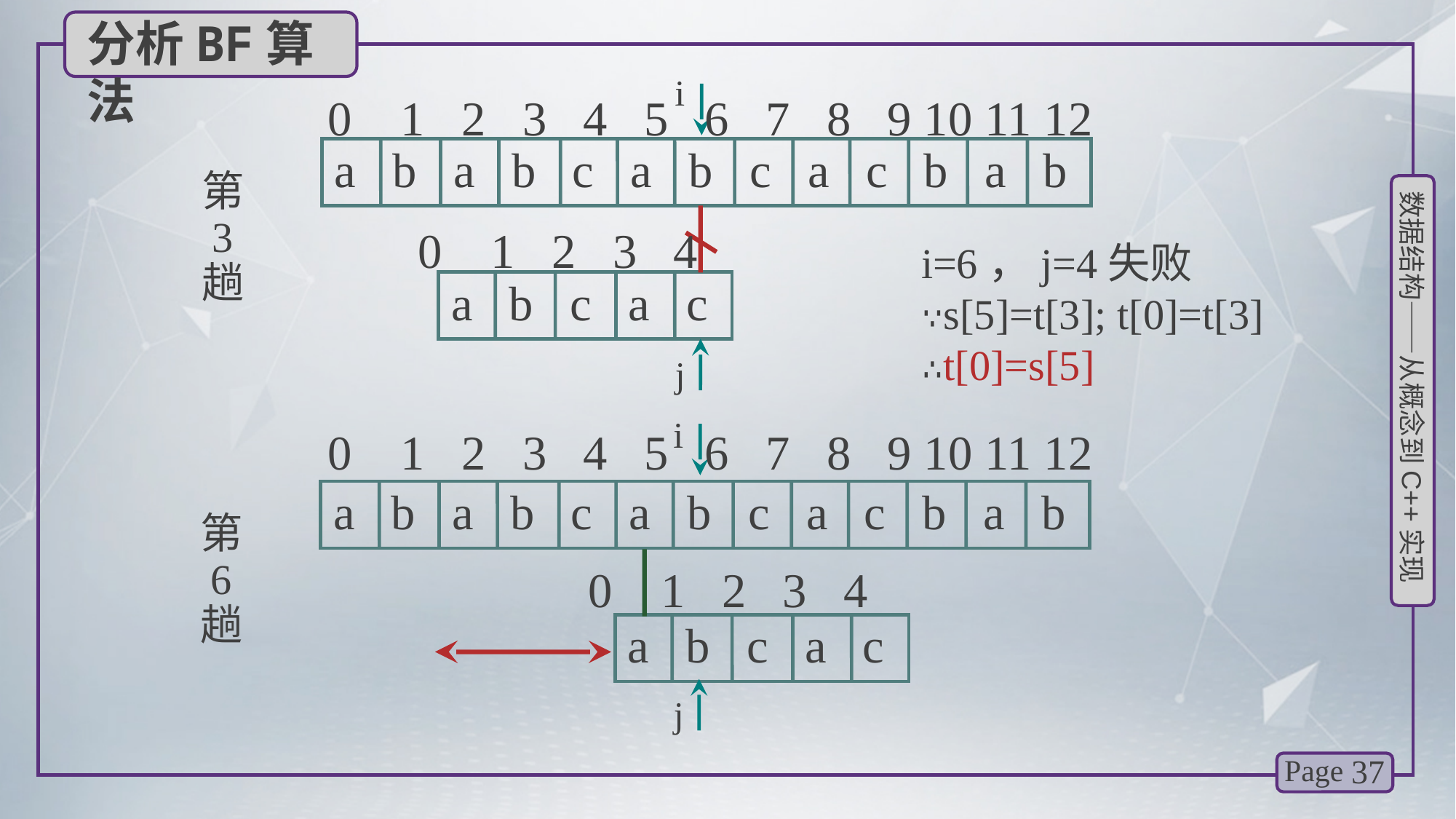

分析BF算法

i

j
i=6，j=4失败
∵s[5]=t[3]; t[0]=t[3]
∴t[0]=s[5]
0    1   2   3   4   5   6   7   8   9 10 11 12
a   b   a   b   c   a   b   c   a   c   b   a   b

第
 3
趟
0    1   2   3   4

a   b   c   a   c

i

0    1   2   3   4   5   6   7   8   9 10 11 12
a   b   a   b   c   a   b   c   a   c   b   a   b

第
 6
趟

0    1   2   3   4

a   b   c   a   c

j